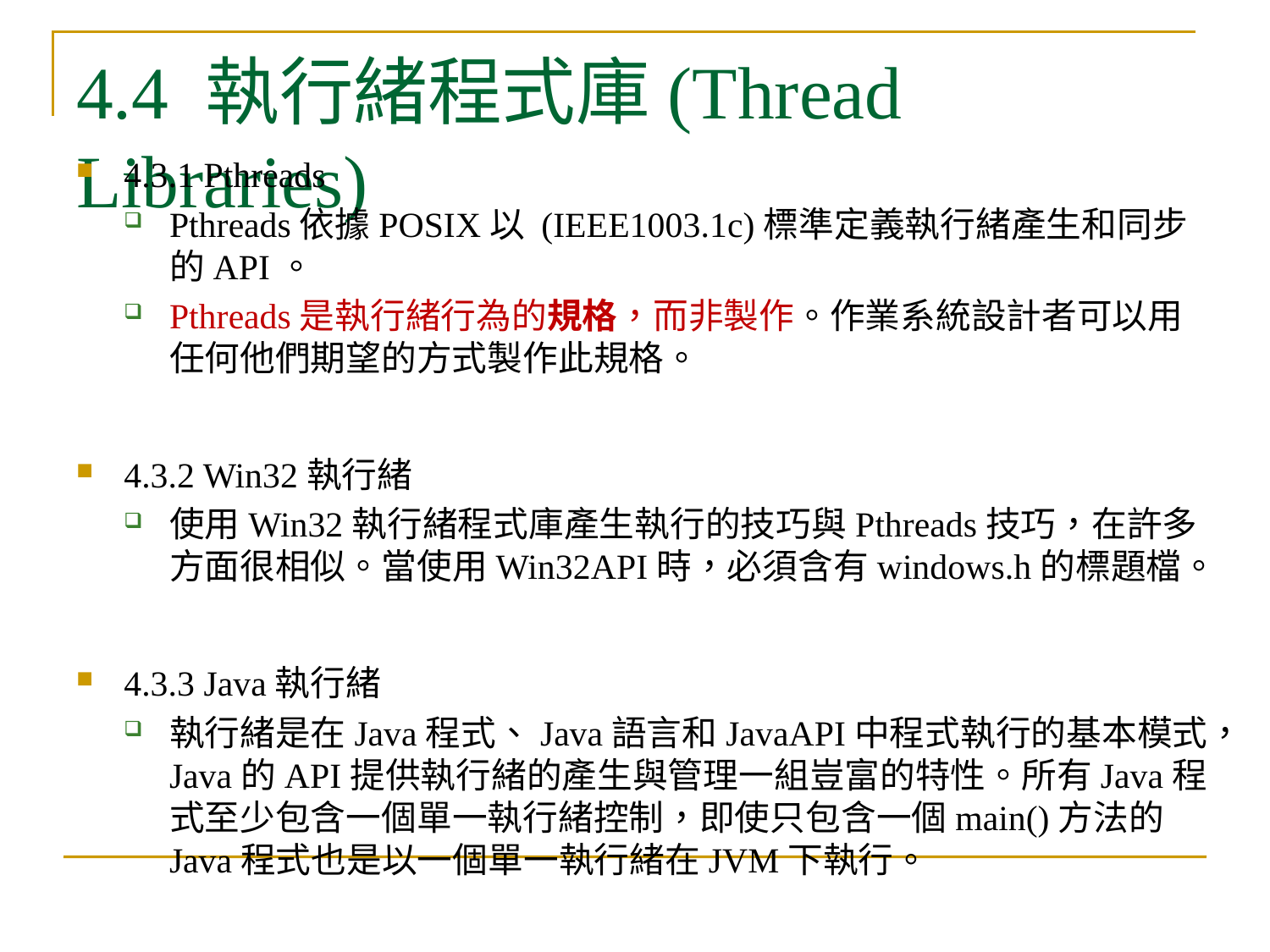

# 4.4 執行緒程式庫(Thread Libraries)
4.3.1 Pthreads
Pthreads依據POSIX以 (IEEE1003.1c)標準定義執行緒產生和同步的API。
Pthreads是執行緒行為的規格，而非製作。作業系統設計者可以用任何他們期望的方式製作此規格。

4.3.2 Win32執行緒
使用Win32執行緒程式庫產生執行的技巧與Pthreads技巧，在許多方面很相似。當使用Win32API時，必須含有windows.h的標題檔。

4.3.3 Java執行緒
執行緒是在Java程式、Java語言和JavaAPI中程式執行的基本模式，Java的API提供執行緒的產生與管理一組豈富的特性。所有Java程式至少包含一個單一執行緒控制，即使只包含一個main()方法的Java程式也是以一個單一執行緒在JVM下執行。